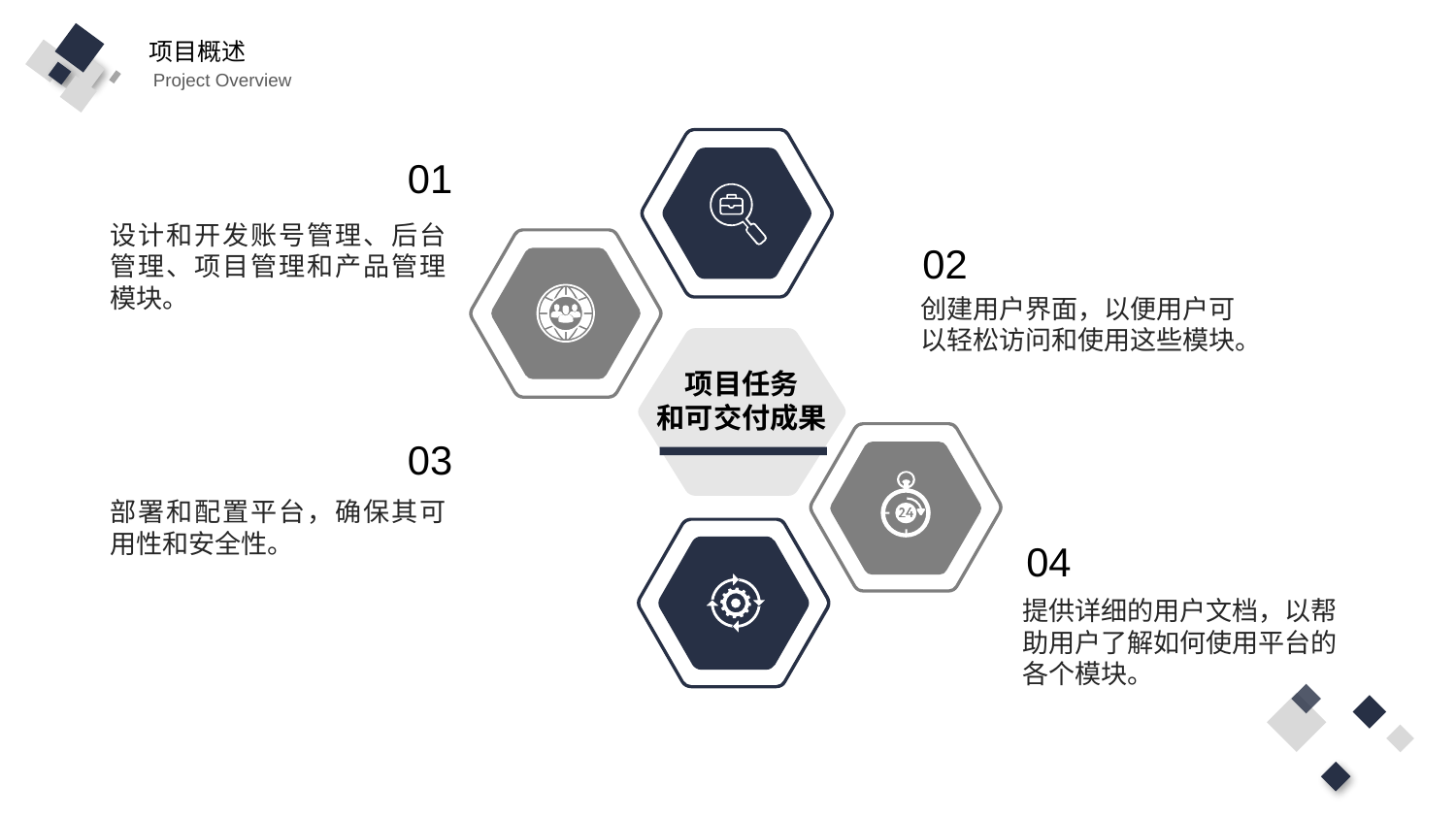

项目概述

Project Overview

01
设计和开发账号管理、后台管理、项目管理和产品管理模块。

02
创建用户界面，以便用户可以轻松访问和使用这些模块。

项目任务
和可交付成果

03

部署和配置平台，确保其可用性和安全性。

04
提供详细的用户文档，以帮助用户了解如何使用平台的各个模块。